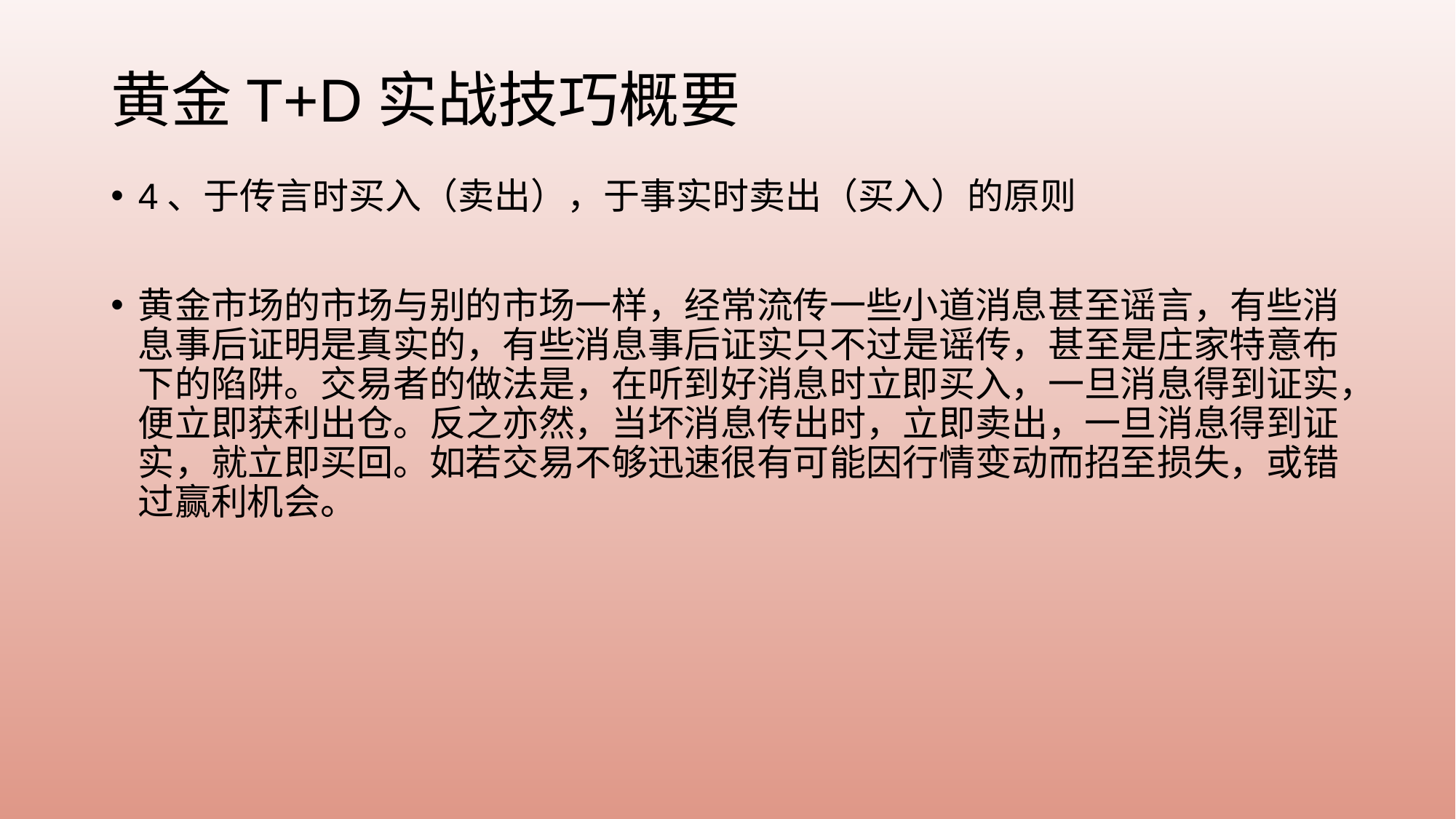

# 黄金T+D实战技巧概要
4、于传言时买入（卖出），于事实时卖出（买入）的原则

黄金市场的市场与别的市场一样，经常流传一些小道消息甚至谣言，有些消息事后证明是真实的，有些消息事后证实只不过是谣传，甚至是庄家特意布下的陷阱。交易者的做法是，在听到好消息时立即买入，一旦消息得到证实，便立即获利出仓。反之亦然，当坏消息传出时，立即卖出，一旦消息得到证实，就立即买回。如若交易不够迅速很有可能因行情变动而招至损失，或错过赢利机会。